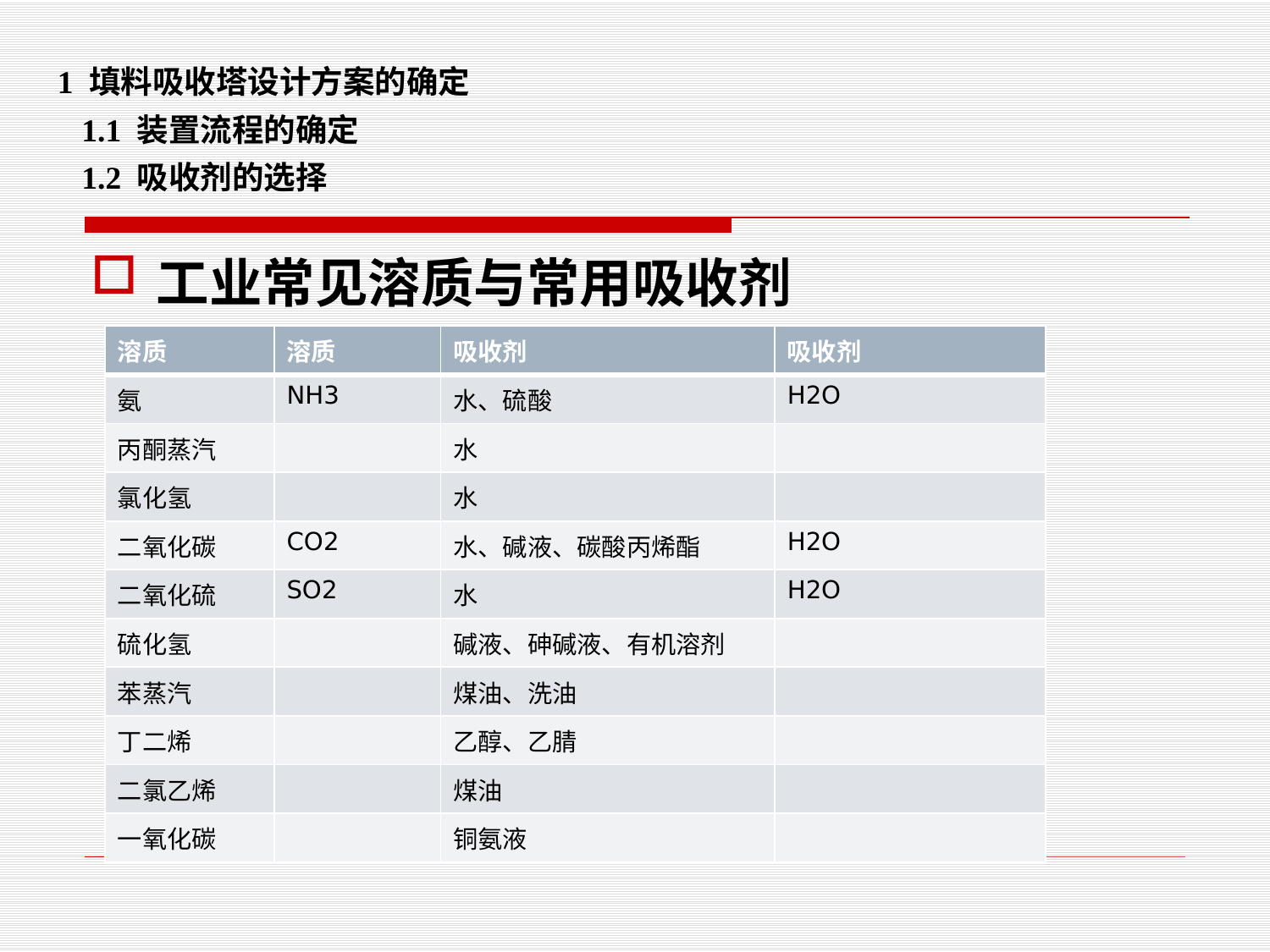

1 填料吸收塔设计方案的确定
   1.1 装置流程的确定
   1.2 吸收剂的选择
工业常见溶质与常用吸收剂
| 溶质 | 溶质 | 吸收剂 | 吸收剂 |
| --- | --- | --- | --- |
| 氨 | NH3 | 水、硫酸 | H2O |
| 丙酮蒸汽 |  | 水 |  |
| 氯化氢 |  | 水 |  |
| 二氧化碳 | CO2 | 水、碱液、碳酸丙烯酯 | H2O |
| 二氧化硫 | SO2 | 水 | H2O |
| 硫化氢 |  | 碱液、砷碱液、有机溶剂 |  |
| 苯蒸汽 |  | 煤油、洗油 |  |
| 丁二烯 |  | 乙醇、乙腈 |  |
| 二氯乙烯 |  | 煤油 |  |
| 一氧化碳 |  | 铜氨液 |  |